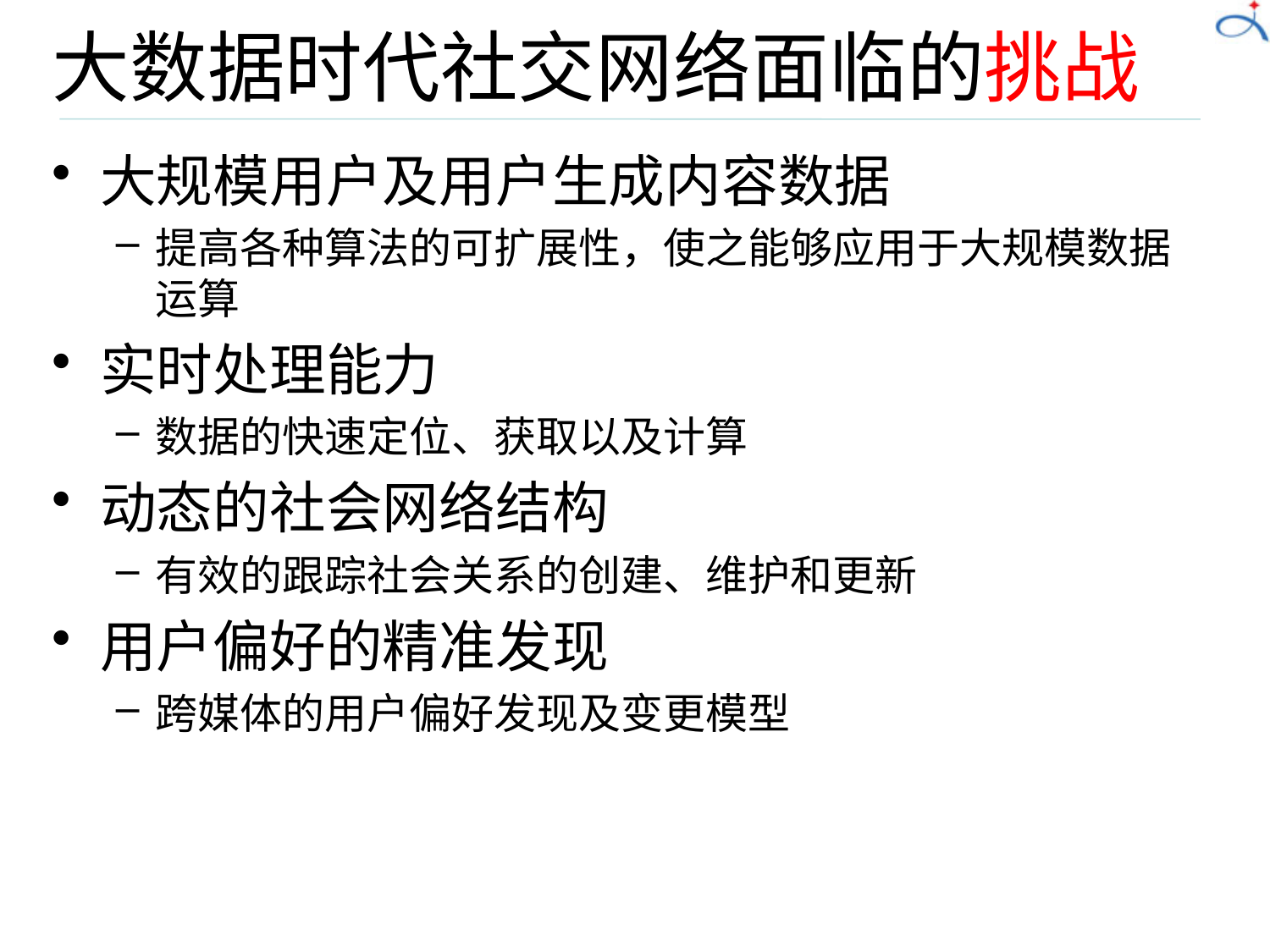

# 大数据时代社交网络面临的挑战
大规模用户及用户生成内容数据
提高各种算法的可扩展性，使之能够应用于大规模数据运算
实时处理能力
数据的快速定位、获取以及计算
动态的社会网络结构
有效的跟踪社会关系的创建、维护和更新
用户偏好的精准发现
跨媒体的用户偏好发现及变更模型